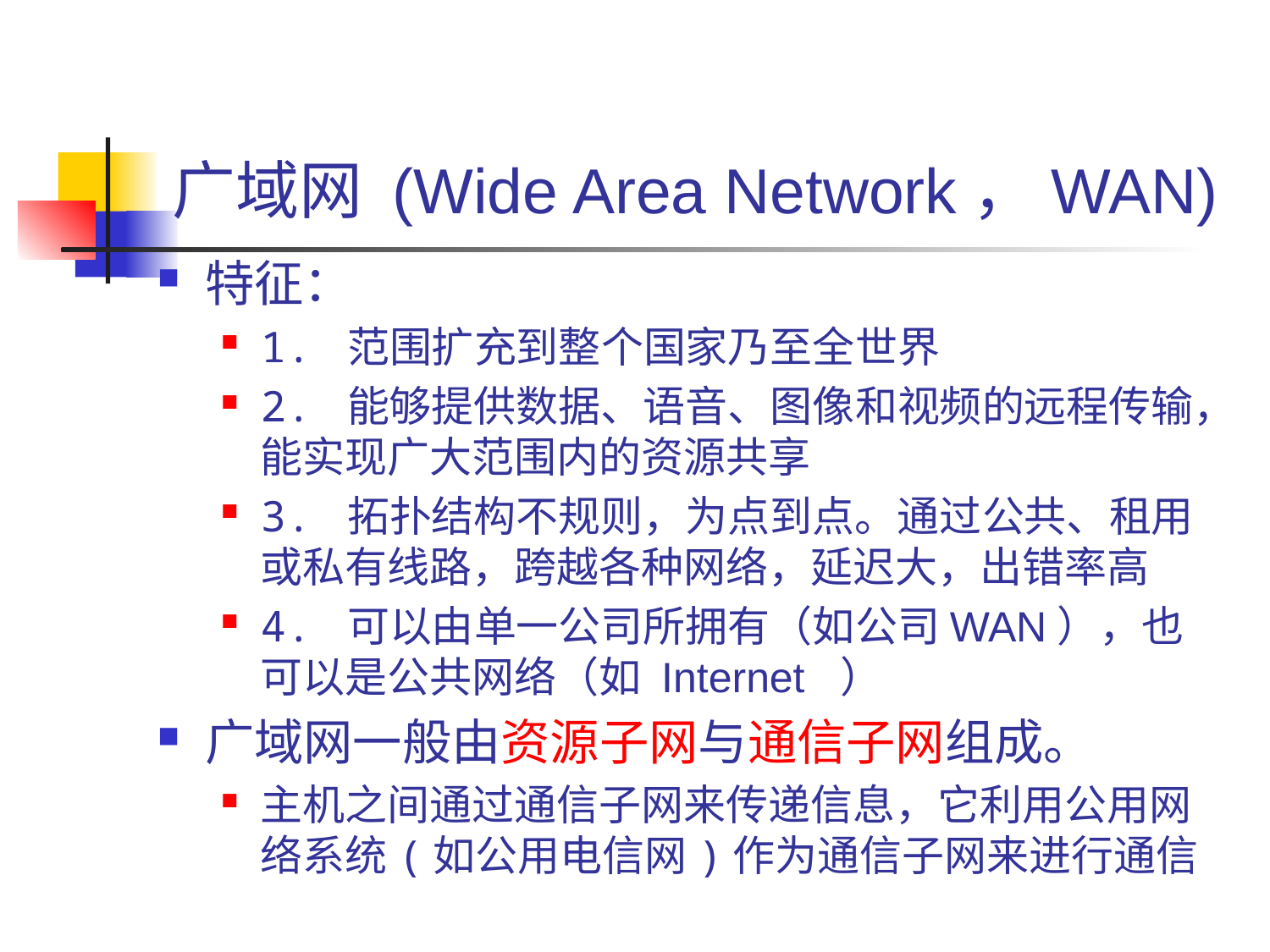

# 广域网 (Wide Area Network，WAN)
特征：
1. 范围扩充到整个国家乃至全世界
2. 能够提供数据、语音、图像和视频的远程传输，能实现广大范围内的资源共享
3. 拓扑结构不规则，为点到点。通过公共、租用或私有线路，跨越各种网络，延迟大，出错率高
4. 可以由单一公司所拥有（如公司WAN），也可以是公共网络（如 Internet ）
广域网一般由资源子网与通信子网组成。
主机之间通过通信子网来传递信息，它利用公用网络系统(如公用电信网)作为通信子网来进行通信